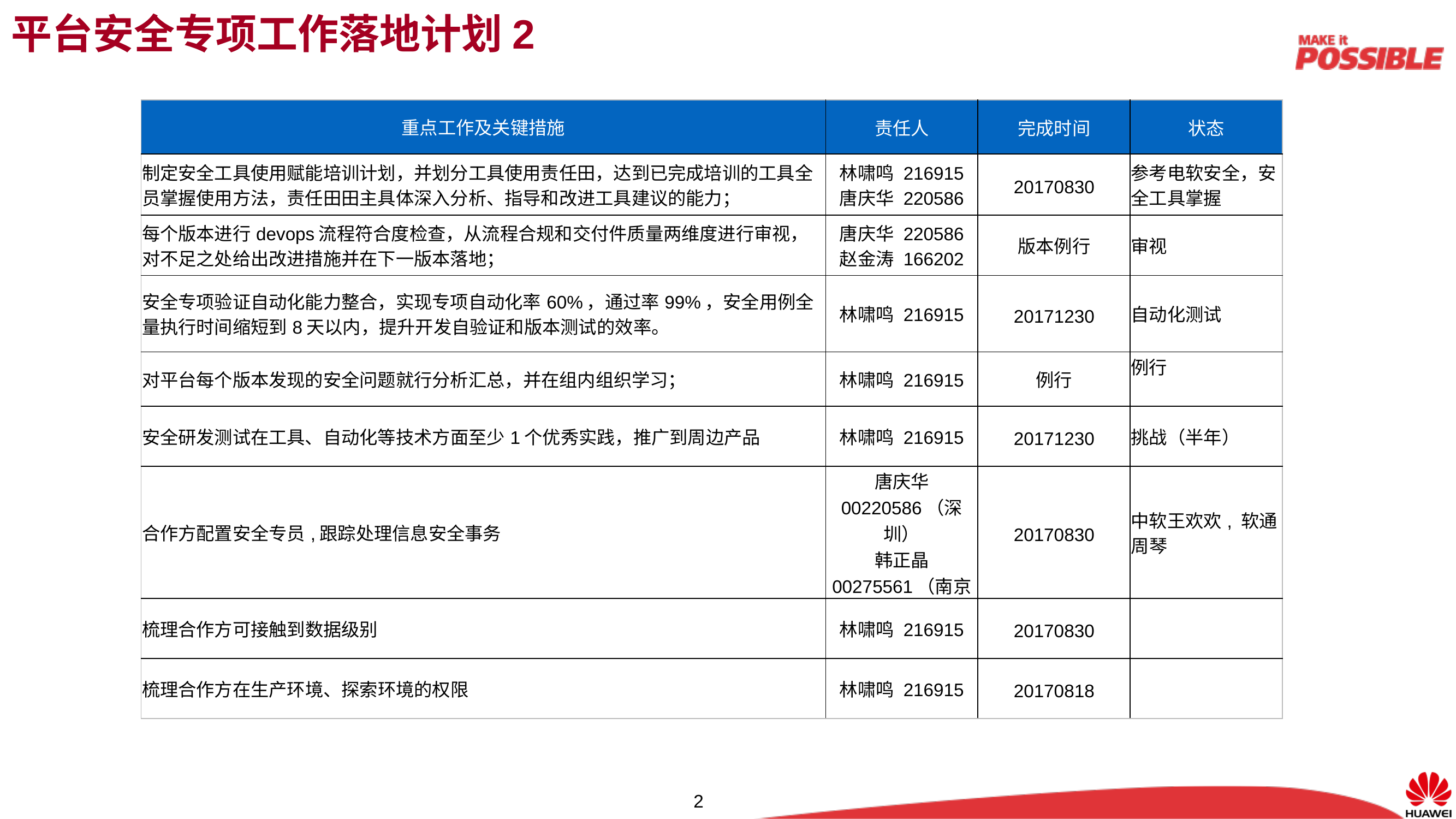

平台安全专项工作落地计划2
| 重点工作及关键措施 | 责任人 | 完成时间 | 状态 |
| --- | --- | --- | --- |
| 制定安全工具使用赋能培训计划，并划分工具使用责任田，达到已完成培训的工具全员掌握使用方法，责任田田主具体深入分析、指导和改进工具建议的能力； | 林啸鸣 216915 唐庆华 220586 | 20170830 | 参考电软安全，安全工具掌握 |
| 每个版本进行devops流程符合度检查，从流程合规和交付件质量两维度进行审视，对不足之处给出改进措施并在下一版本落地； | 唐庆华 220586 赵金涛 166202 | 版本例行 | 审视 |
| 安全专项验证自动化能力整合，实现专项自动化率60%，通过率99%，安全用例全量执行时间缩短到8天以内，提升开发自验证和版本测试的效率。 | 林啸鸣 216915 | 20171230 | 自动化测试 |
| 对平台每个版本发现的安全问题就行分析汇总，并在组内组织学习； | 林啸鸣 216915 | 例行 | 例行 |
| 安全研发测试在工具、自动化等技术方面至少1个优秀实践，推广到周边产品 | 林啸鸣 216915 | 20171230 | 挑战（半年） |
| 合作方配置安全专员,跟踪处理信息安全事务 | 唐庆华 00220586（深圳） 韩正晶 00275561（南京 | 20170830 | 中软王欢欢, 软通周琴 |
| 梳理合作方可接触到数据级别 | 林啸鸣 216915 | 20170830 |  |
| 梳理合作方在生产环境、探索环境的权限 | 林啸鸣 216915 | 20170818 |  |